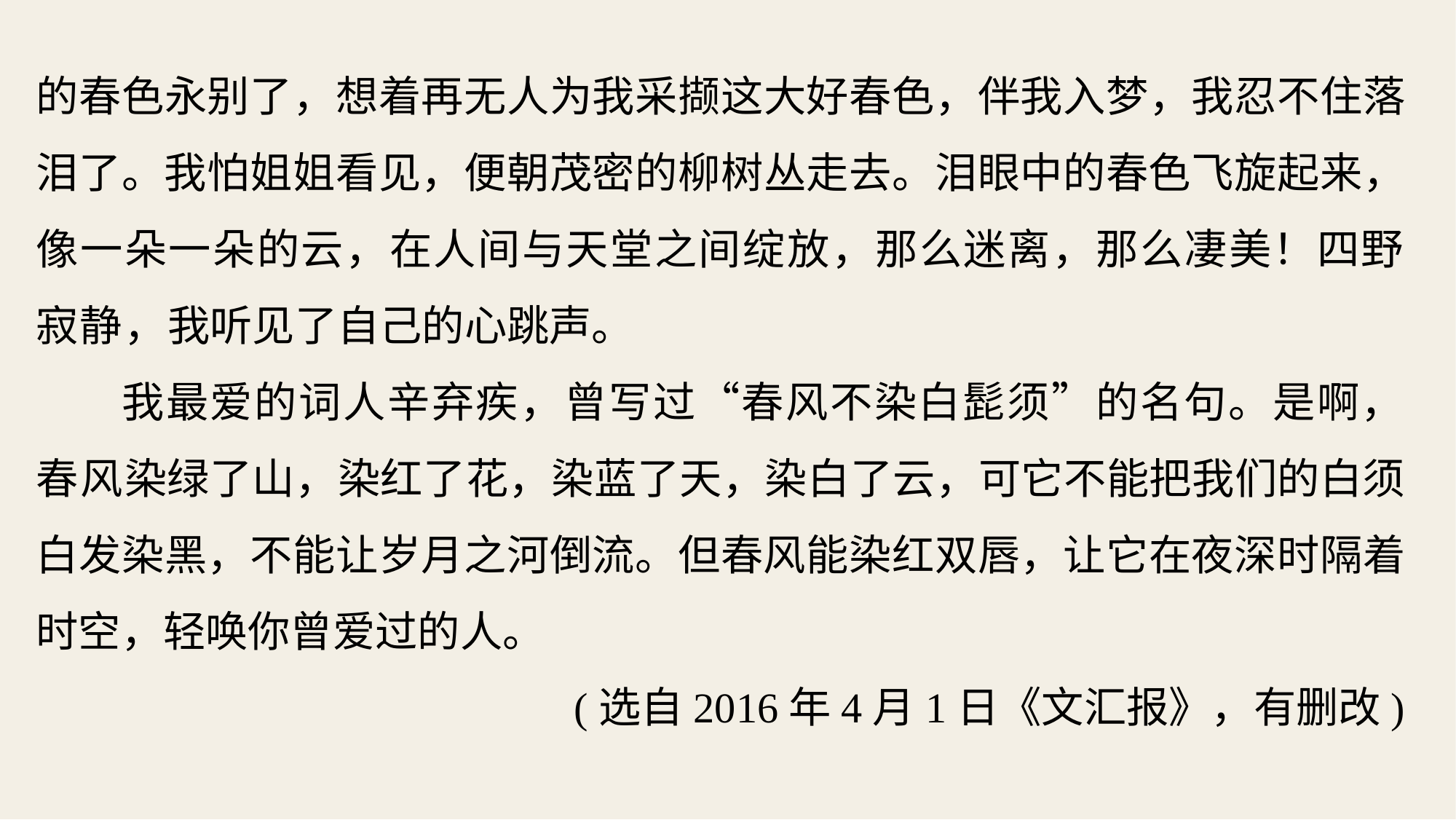

的春色永别了，想着再无人为我采撷这大好春色，伴我入梦，我忍不住落泪了。我怕姐姐看见，便朝茂密的柳树丛走去。泪眼中的春色飞旋起来，像一朵一朵的云，在人间与天堂之间绽放，那么迷离，那么凄美！四野寂静，我听见了自己的心跳声。
我最爱的词人辛弃疾，曾写过“春风不染白髭须”的名句。是啊，春风染绿了山，染红了花，染蓝了天，染白了云，可它不能把我们的白须白发染黑，不能让岁月之河倒流。但春风能染红双唇，让它在夜深时隔着时空，轻唤你曾爱过的人。
(选自2016年4月1日《文汇报》，有删改)